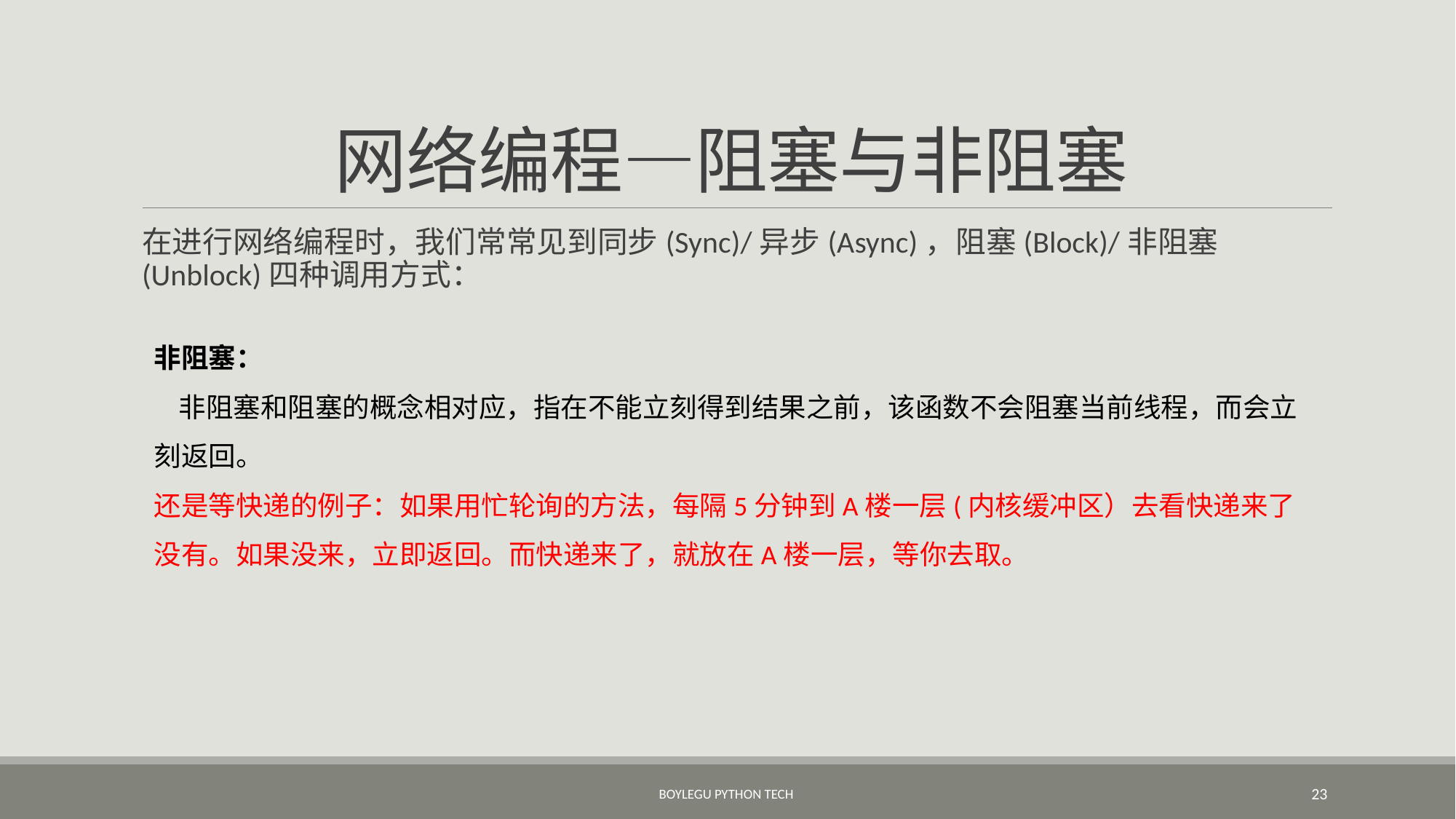

# 网络编程—阻塞与非阻塞
在进行网络编程时，我们常常见到同步(Sync)/异步(Async)，阻塞(Block)/非阻塞(Unblock)四种调用方式：

非阻塞：
    非阻塞和阻塞的概念相对应，指在不能立刻得到结果之前，该函数不会阻塞当前线程，而会立刻返回。
还是等快递的例子：如果用忙轮询的方法，每隔5分钟到A楼一层(内核缓冲区）去看快递来了没有。如果没来，立即返回。而快递来了，就放在A楼一层，等你去取。
BoyleGu Python Tech
23